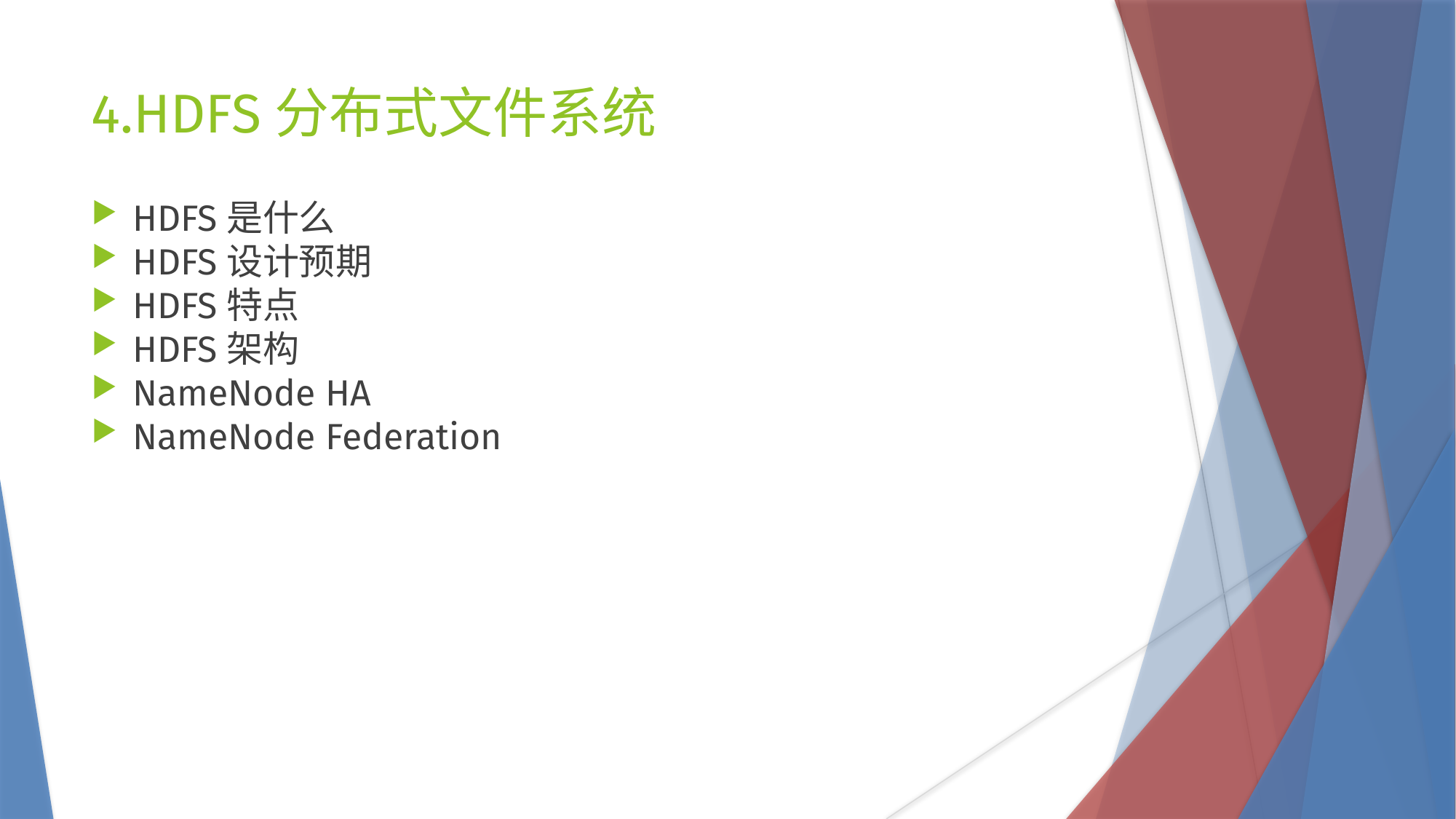

4.HDFS分布式文件系统

HDFS是什么
HDFS设计预期
HDFS特点
HDFS架构
NameNode HA
NameNode Federation